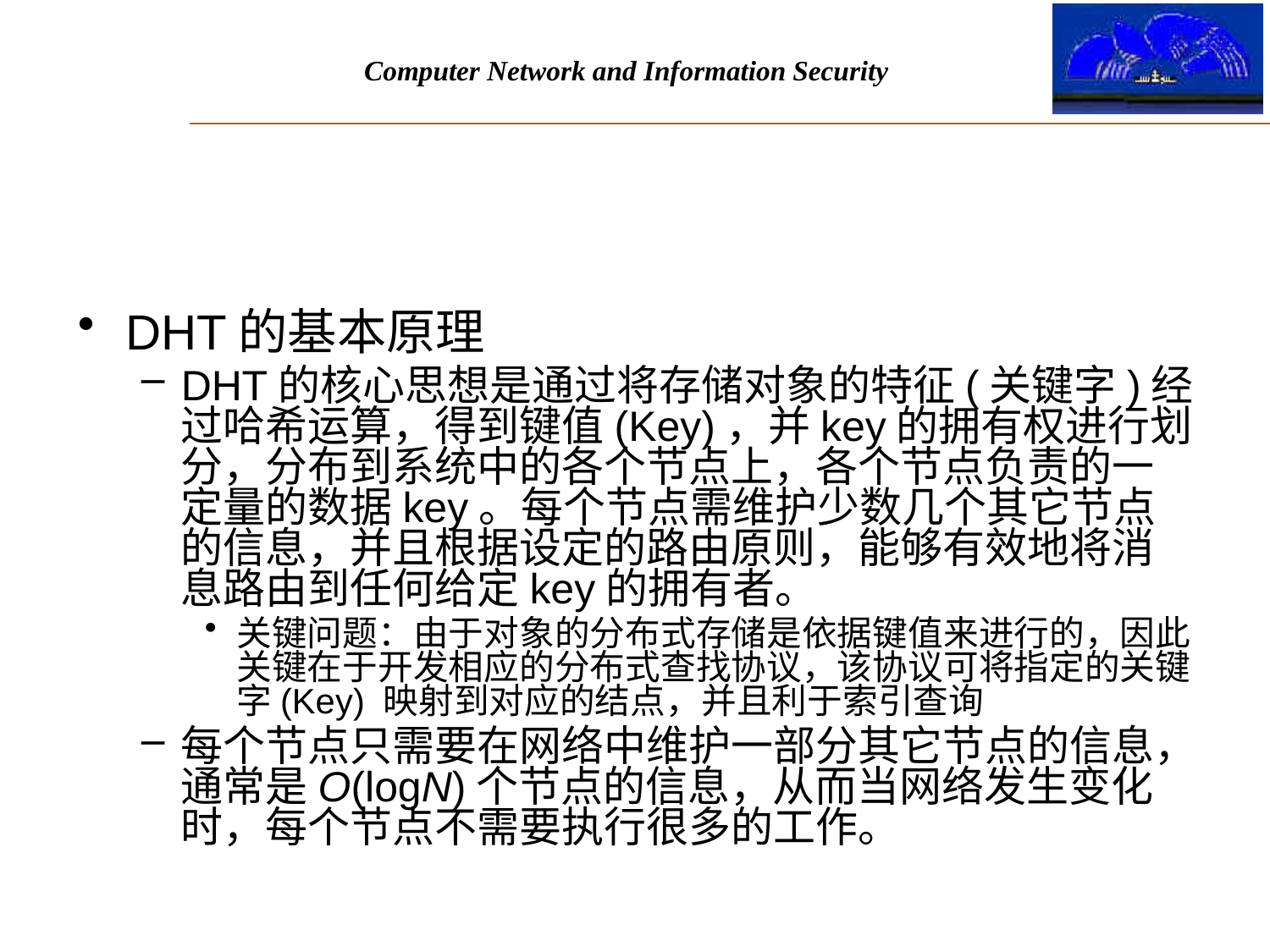

DHT的基本原理
DHT的核心思想是通过将存储对象的特征(关键字)经过哈希运算，得到键值(Key)，并key的拥有权进行划分，分布到系统中的各个节点上，各个节点负责的一定量的数据key。每个节点需维护少数几个其它节点的信息，并且根据设定的路由原则，能够有效地将消息路由到任何给定key的拥有者。
关键问题：由于对象的分布式存储是依据键值来进行的，因此关键在于开发相应的分布式查找协议，该协议可将指定的关键字(Key) 映射到对应的结点，并且利于索引查询
每个节点只需要在网络中维护一部分其它节点的信息，通常是O(logN)个节点的信息，从而当网络发生变化时，每个节点不需要执行很多的工作。